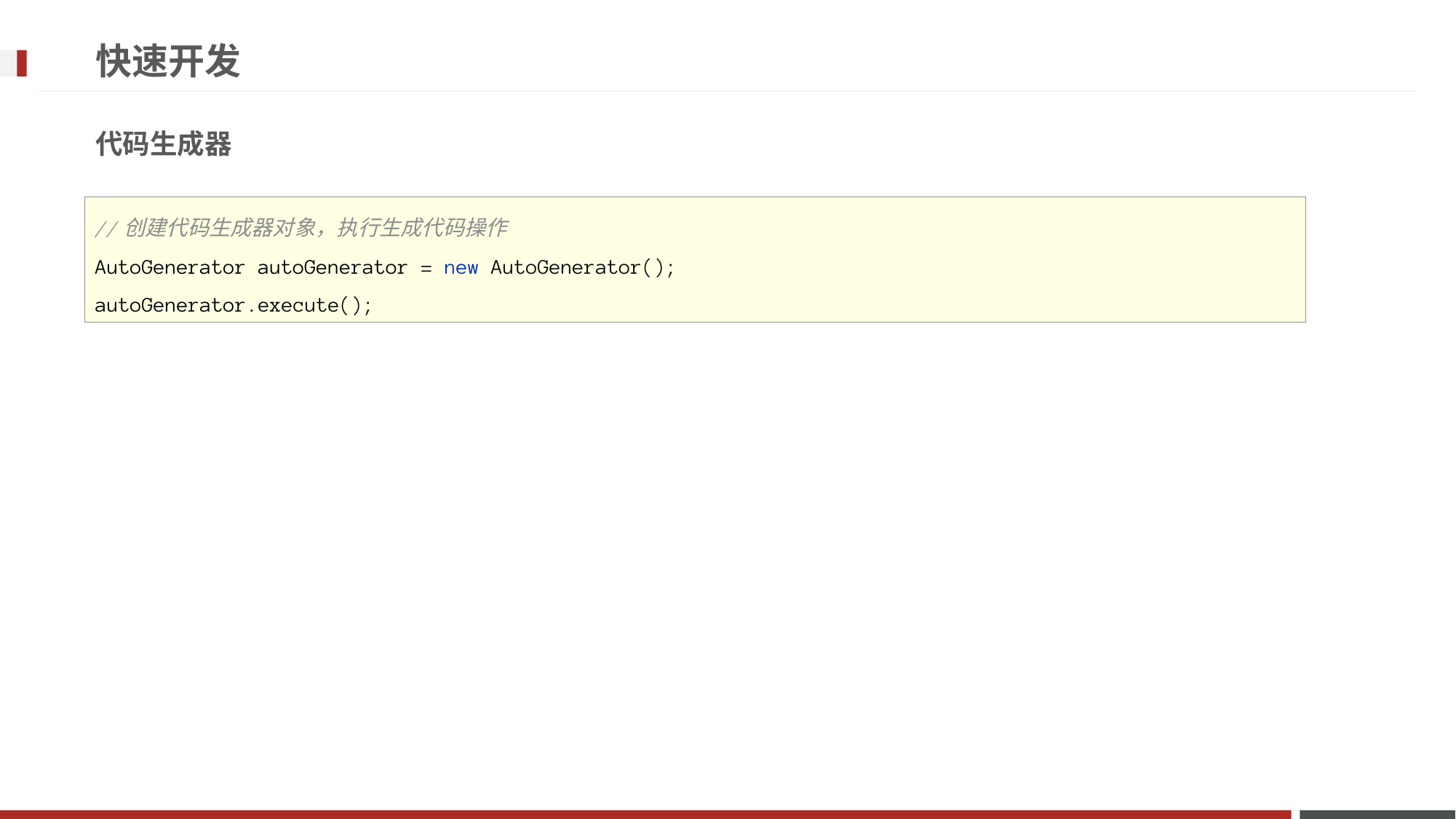

# 快速开发
代码生成器

//创建代码生成器对象，执行生成代码操作
AutoGenerator autoGenerator = new AutoGenerator();
autoGenerator.execute();